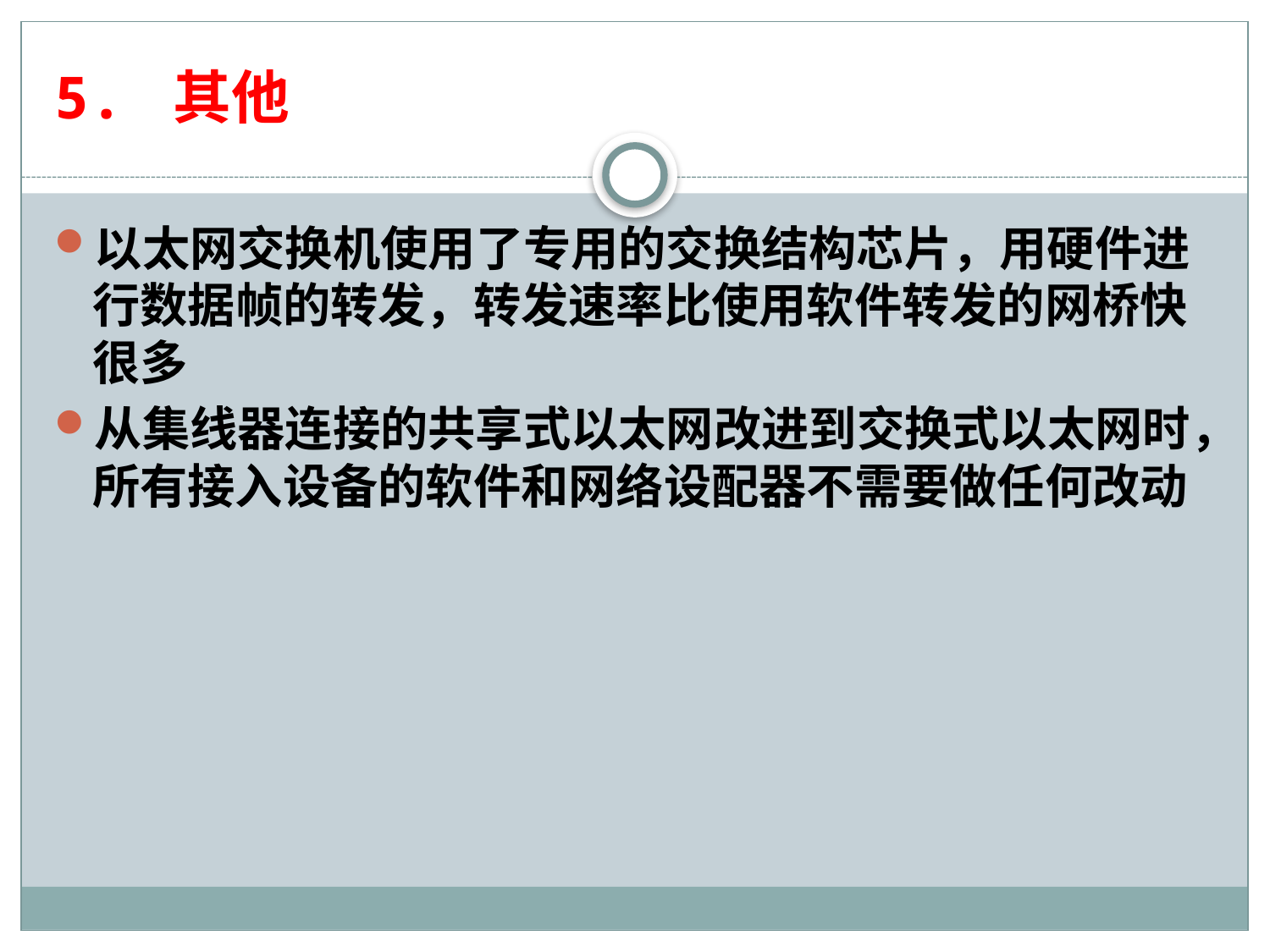

# 5. 其他
以太网交换机使用了专用的交换结构芯片，用硬件进行数据帧的转发，转发速率比使用软件转发的网桥快很多
从集线器连接的共享式以太网改进到交换式以太网时，所有接入设备的软件和网络设配器不需要做任何改动